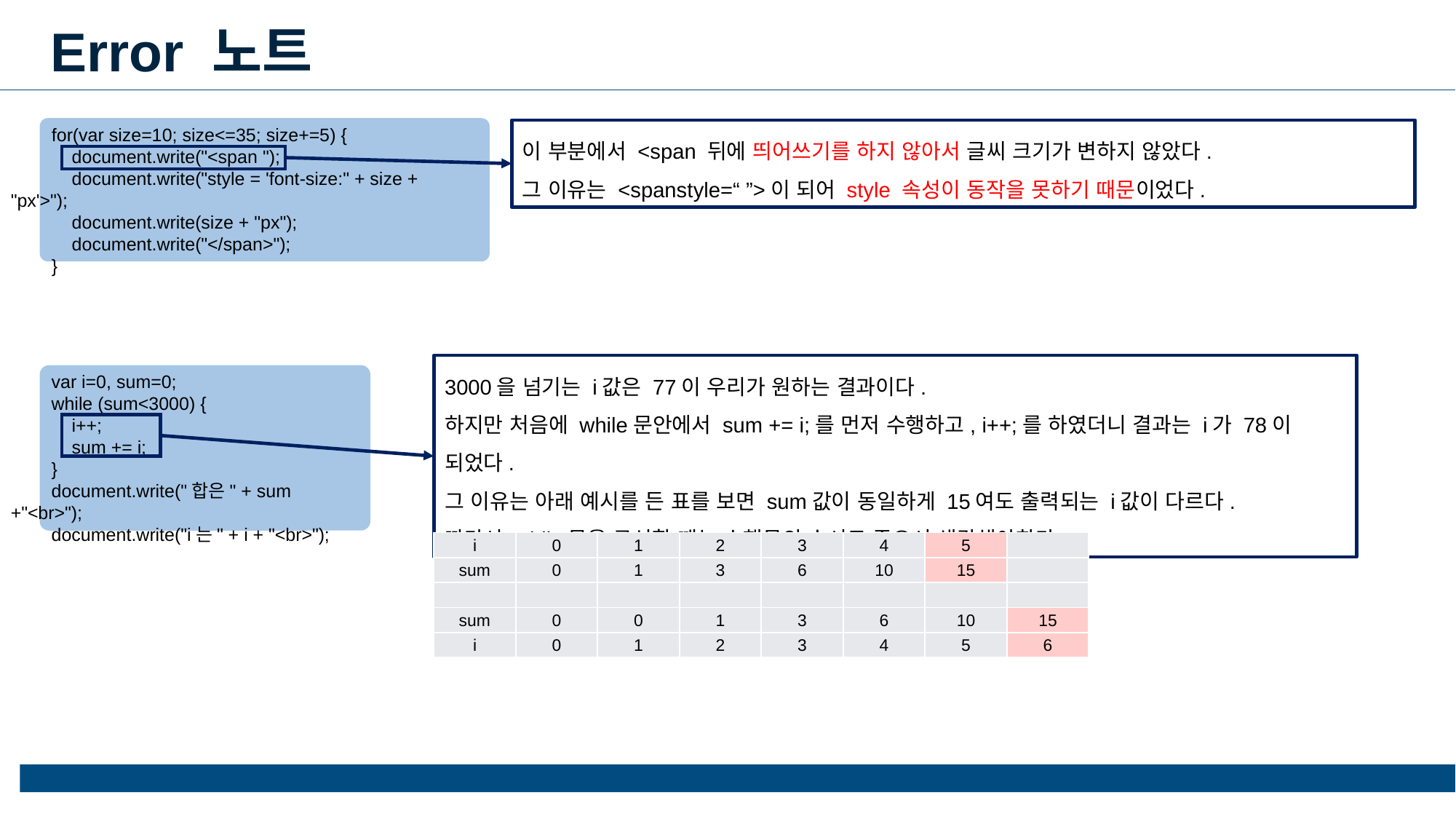

Error 노트
        for(var size=10; size<=35; size+=5) {
            document.write("<span ");
            document.write("style = 'font-size:" + size + "px'>");
            document.write(size + "px");
            document.write("</span>");
        }

이 부분에서 <span 뒤에 띄어쓰기를 하지 않아서 글씨 크기가 변하지 않았다.
그 이유는 <spanstyle=“ ”>이 되어 style 속성이 동작을 못하기 때문이었다.

3000을 넘기는 i값은 77이 우리가 원하는 결과이다.
하지만 처음에 while문안에서 sum += i;를 먼저 수행하고, i++;를 하였더니 결과는 i가 78이 되었다.
그 이유는 아래 예시를 든 표를 보면 sum값이 동일하게 15여도 출력되는 i값이 다르다.
따라서 while문을 구성할 때는 수행문의 순서도 중요시 생각해야한다.
        var i=0, sum=0;
        while (sum<3000) {
            i++;
            sum += i;
        }
        document.write("합은" + sum +"<br>");
        document.write("i는" + i + "<br>");

| i | 0 | 1 | 2 | 3 | 4 | 5 |  |
| --- | --- | --- | --- | --- | --- | --- | --- |
| sum | 0 | 1 | 3 | 6 | 10 | 15 |  |
|  |  |  |  |  |  |  |  |
| sum | 0 | 0 | 1 | 3 | 6 | 10 | 15 |
| i | 0 | 1 | 2 | 3 | 4 | 5 | 6 |